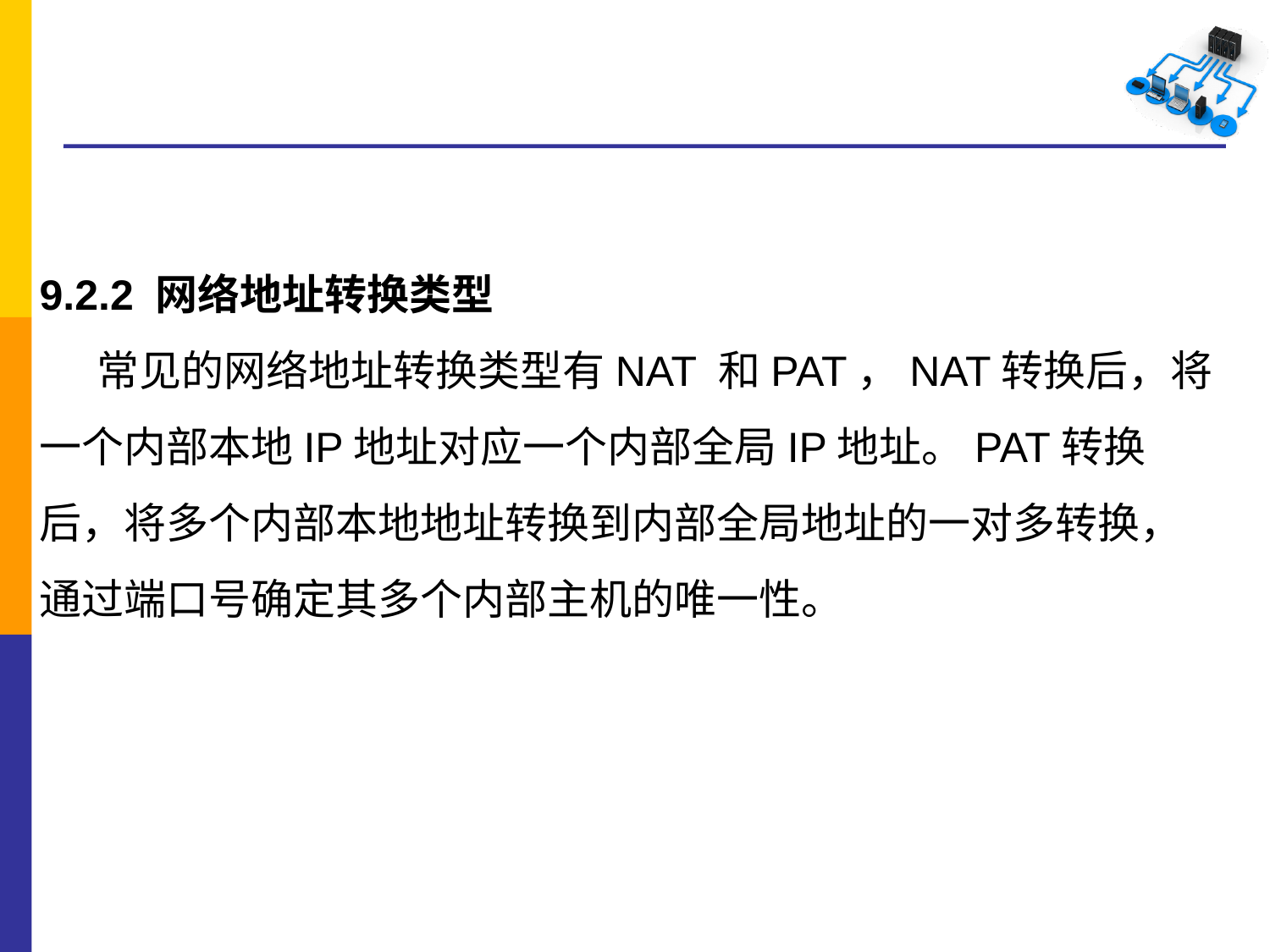

9.2.2 网络地址转换类型
     常见的网络地址转换类型有NAT 和PAT，NAT转换后，将一个内部本地IP地址对应一个内部全局IP地址。PAT转换后，将多个内部本地地址转换到内部全局地址的一对多转换，通过端口号确定其多个内部主机的唯一性。